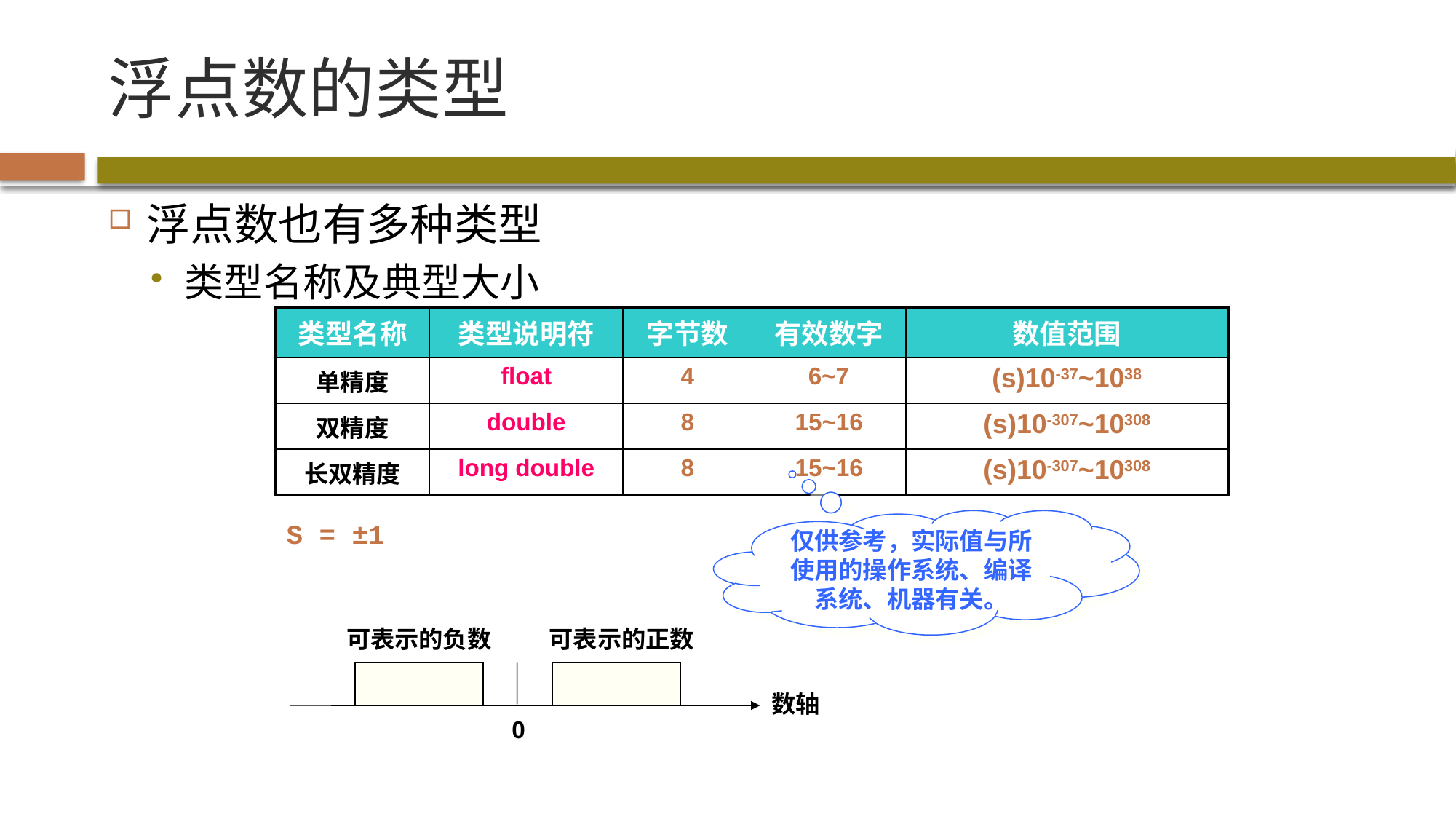

# 浮点数的类型
浮点数也有多种类型
类型名称及典型大小
| 类型名称 | 类型说明符 | 字节数 | 有效数字 | 数值范围 |
| --- | --- | --- | --- | --- |
| 单精度 | float | 4 | 6~7 | (s)10-37~1038 |
| 双精度 | double | 8 | 15~16 | (s)10-307~10308 |
| 长双精度 | long double | 8 | 15~16 | (s)10-307~10308 |
仅供参考，实际值与所使用的操作系统、编译系统、机器有关。
S = ±1
可表示的负数
可表示的正数

数轴

0